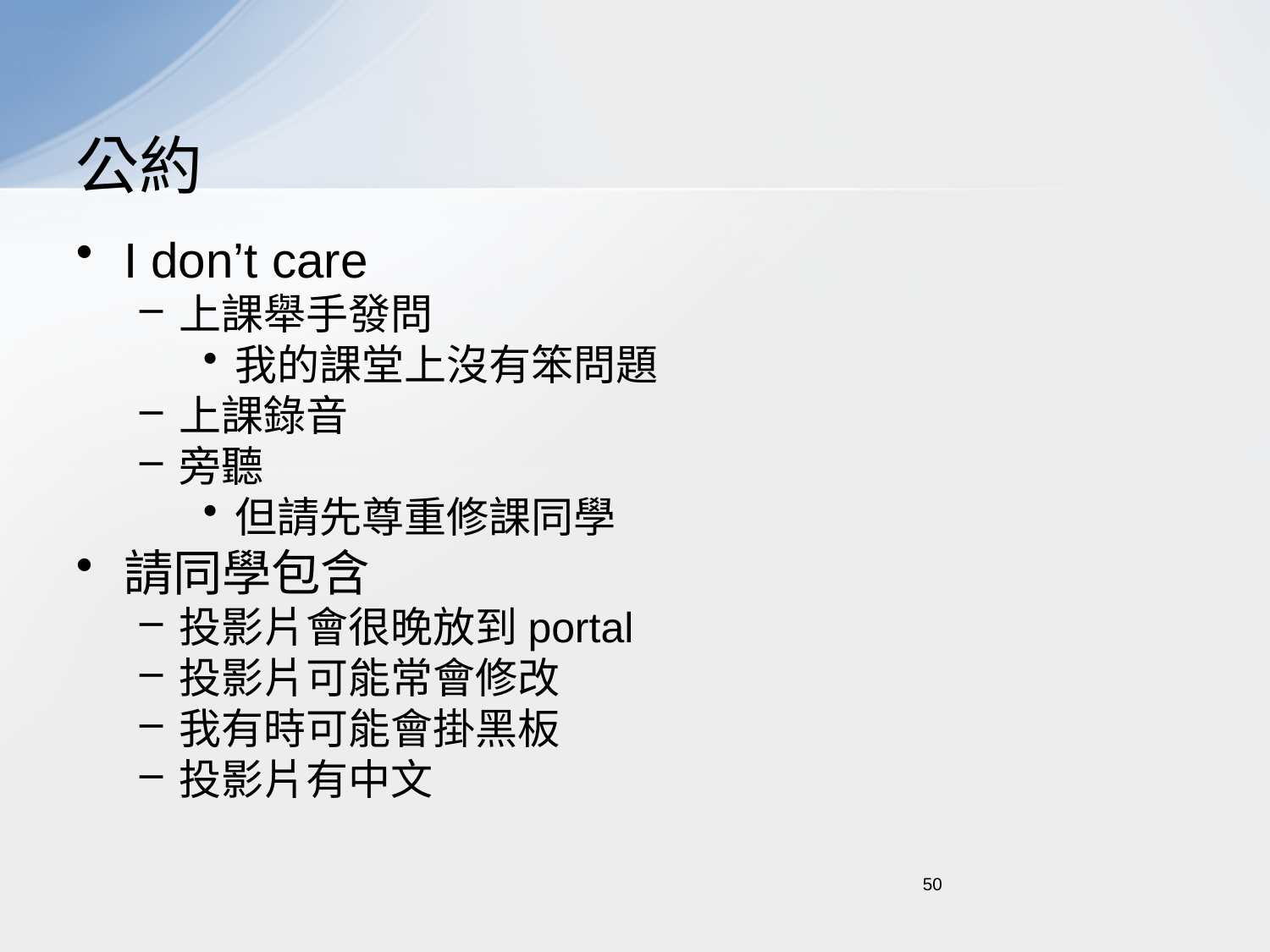

# 公約
I don’t care
上課舉手發問
我的課堂上沒有笨問題
上課錄音
旁聽
但請先尊重修課同學
請同學包含
投影片會很晚放到portal
投影片可能常會修改
我有時可能會掛黑板
投影片有中文

50